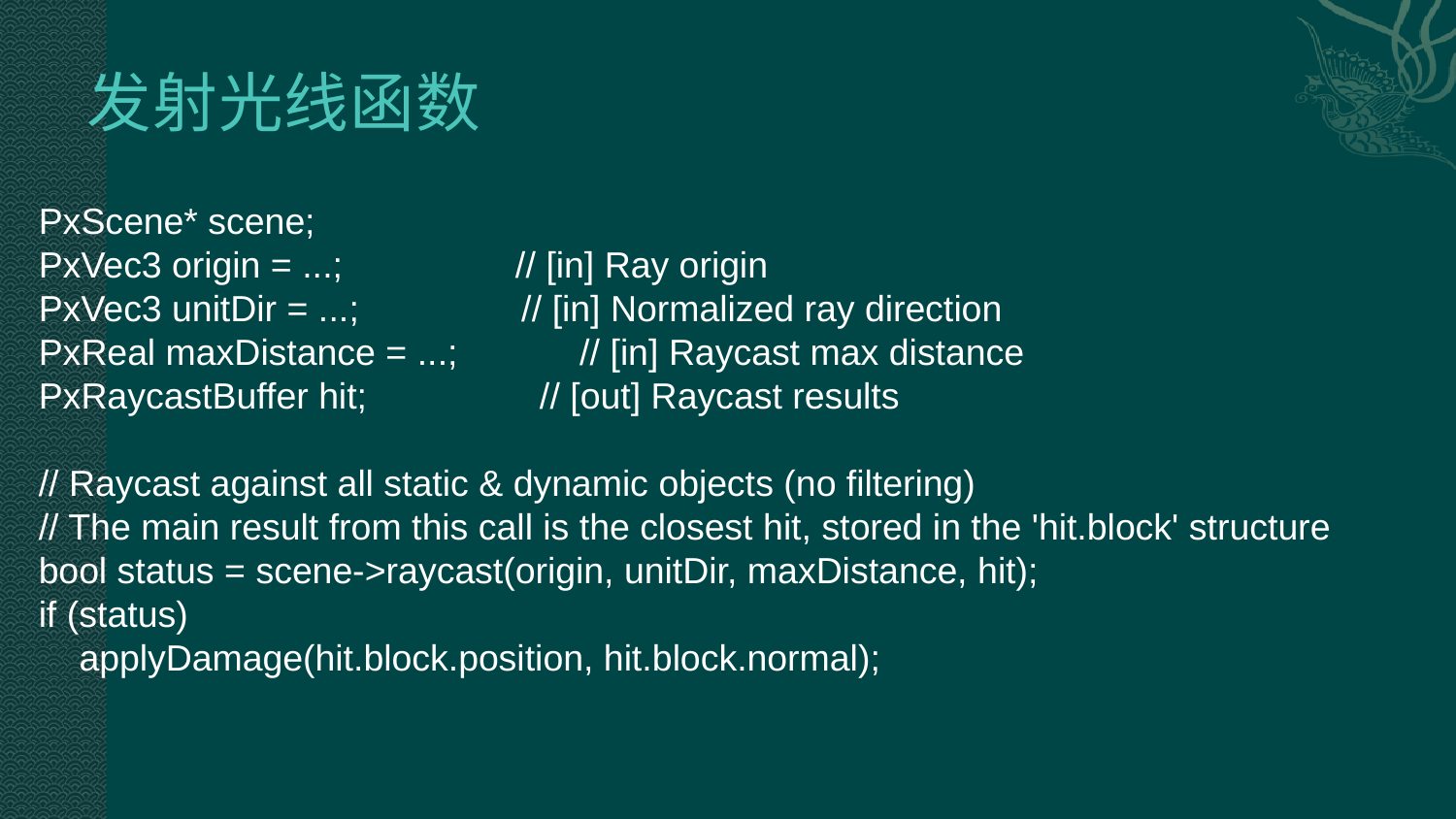

# 发射光线函数
PxScene* scene;
PxVec3 origin = ...;                 // [in] Ray origin
PxVec3 unitDir = ...;                // [in] Normalized ray direction
PxReal maxDistance = ...;            // [in] Raycast max distance
PxRaycastBuffer hit;                 // [out] Raycast results

// Raycast against all static & dynamic objects (no filtering)
// The main result from this call is the closest hit, stored in the 'hit.block' structure
bool status = scene->raycast(origin, unitDir, maxDistance, hit);
if (status)
    applyDamage(hit.block.position, hit.block.normal);